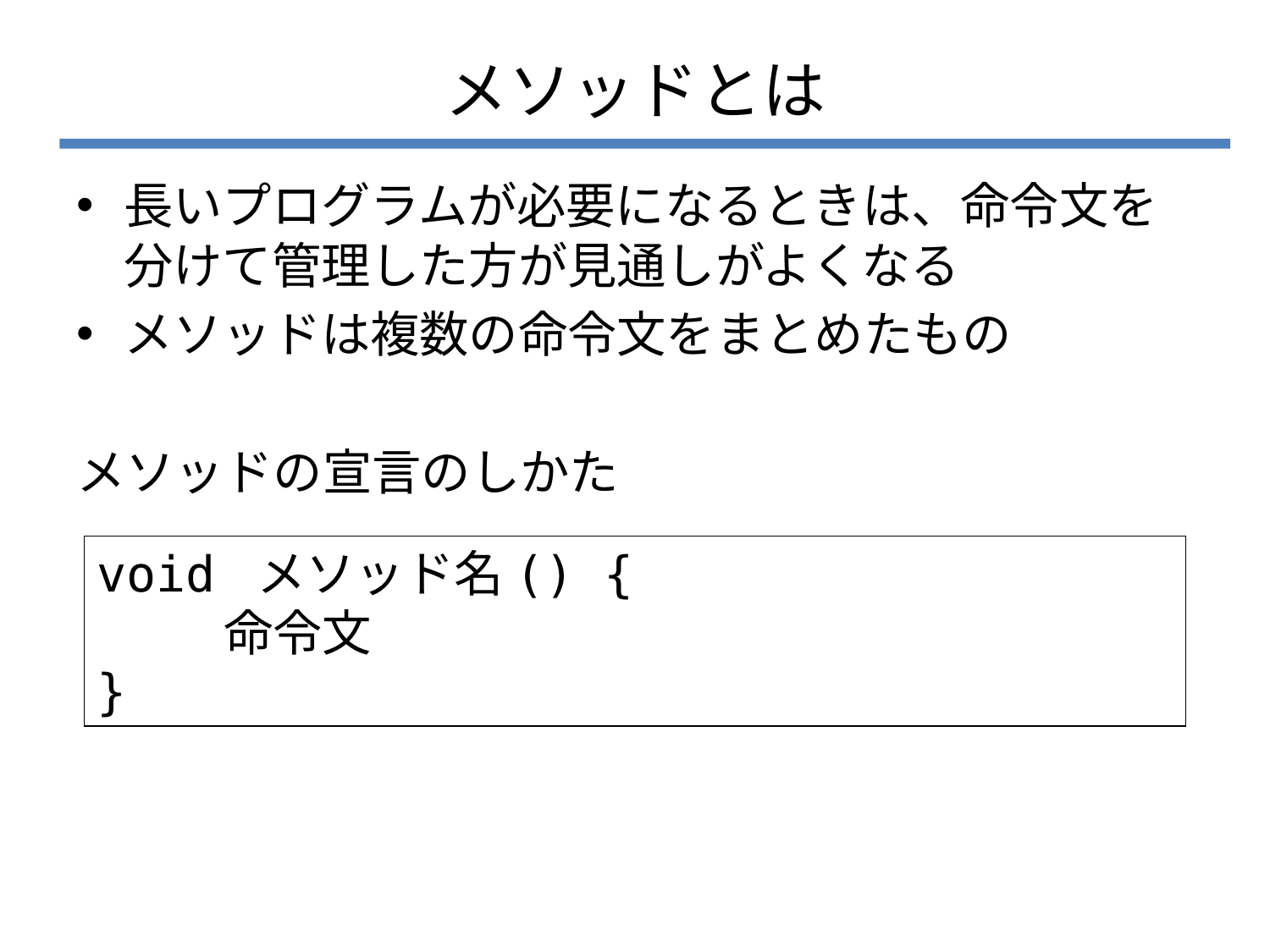

# メソッドとは
長いプログラムが必要になるときは、命令文を分けて管理した方が見通しがよくなる
メソッドは複数の命令文をまとめたもの

メソッドの宣言のしかた

void メソッド名() {
	命令文
}